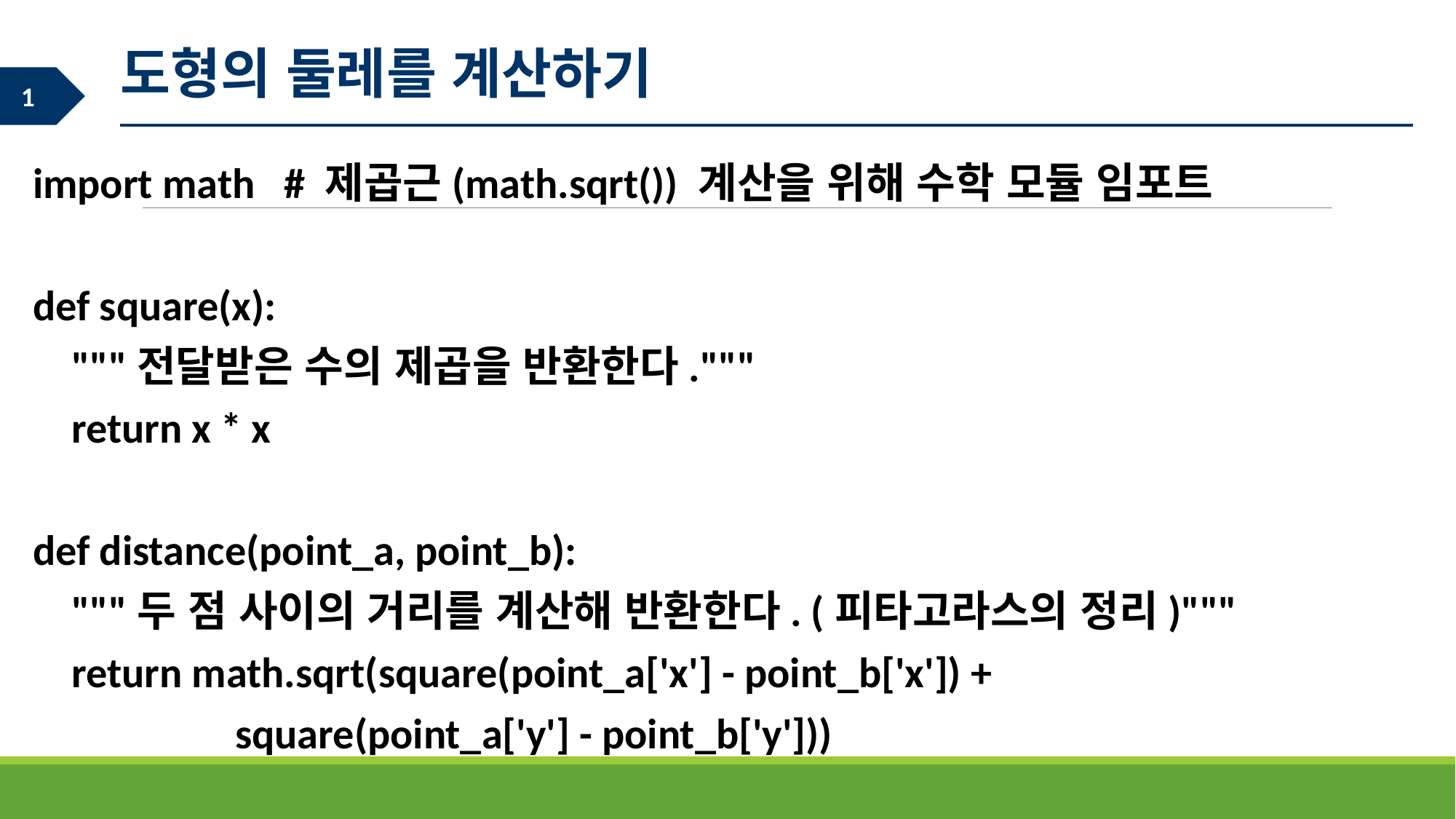

도형의 둘레를 계산하기
import math   # 제곱근(math.sqrt()) 계산을 위해 수학 모듈 임포트

def square(x):
    """전달받은 수의 제곱을 반환한다."""
    return x * x

def distance(point_a, point_b):
    """두 점 사이의 거리를 계산해 반환한다. (피타고라스의 정리)"""
    return math.sqrt(square(point_a['x'] - point_b['x']) +
                     square(point_a['y'] - point_b['y']))